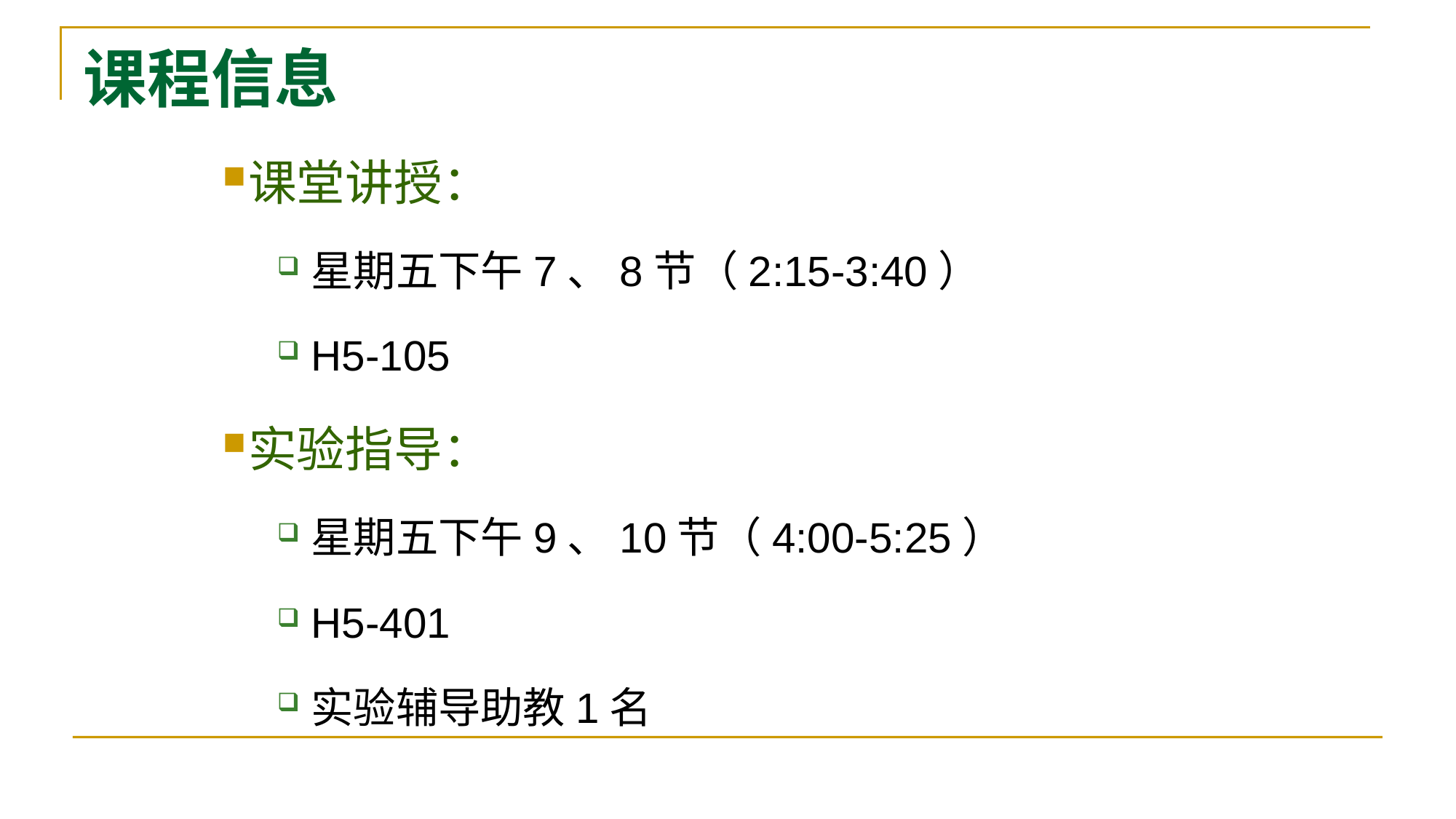

# 课程信息
课堂讲授：
星期五下午7、8节（2:15-3:40）
H5-105
实验指导：
星期五下午9、10节（4:00-5:25）
H5-401
实验辅导助教1名